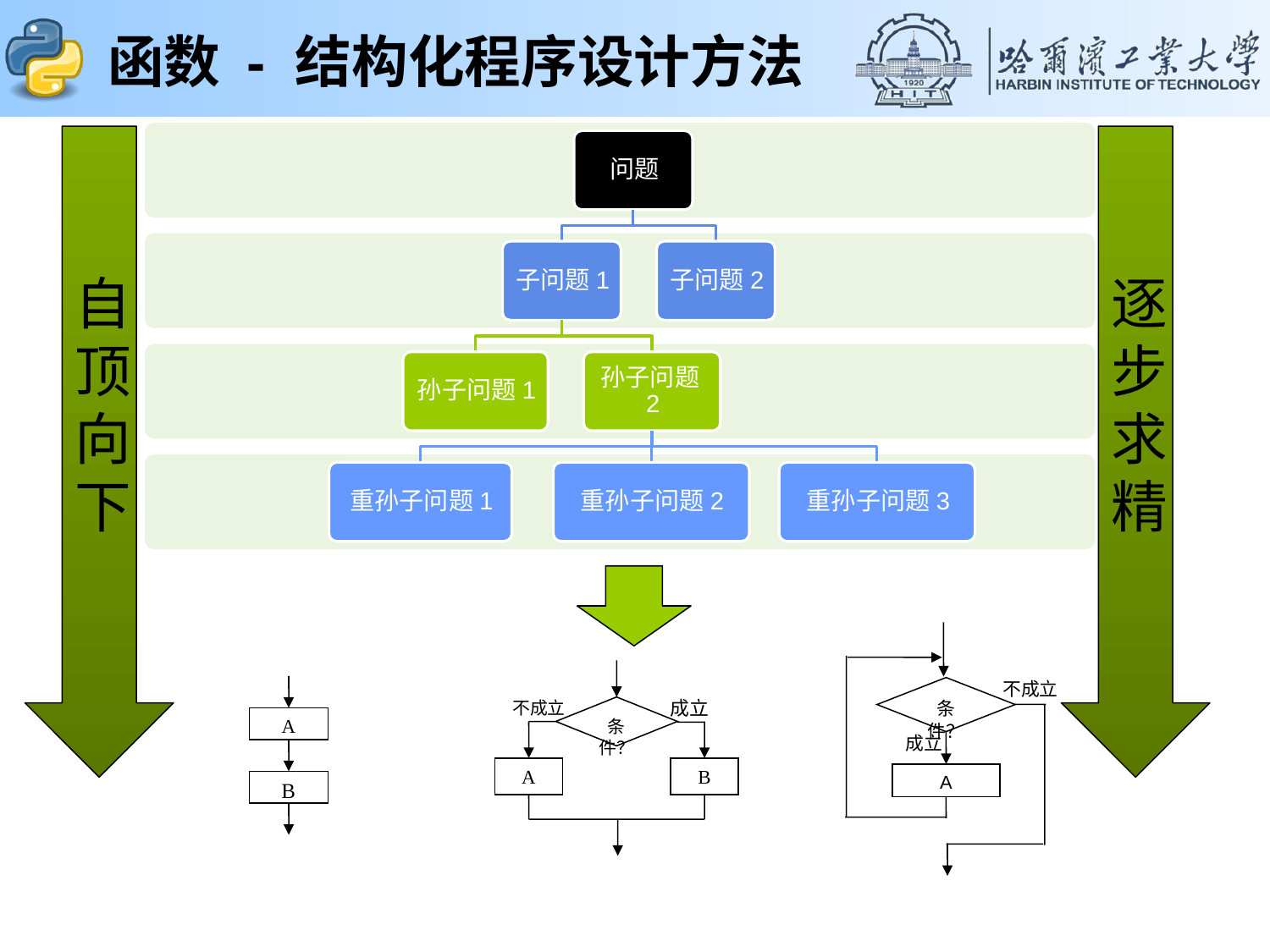

# 函数 - 结构化程序设计方法

问题
子问题1
孙子问题1
孙子问题2
重孙子问题1
重孙子问题2
重孙子问题3
子问题2

自顶向下

逐步求精

条件？
不成立

成立

A

条件？

A
B

成立
不成立

A

B